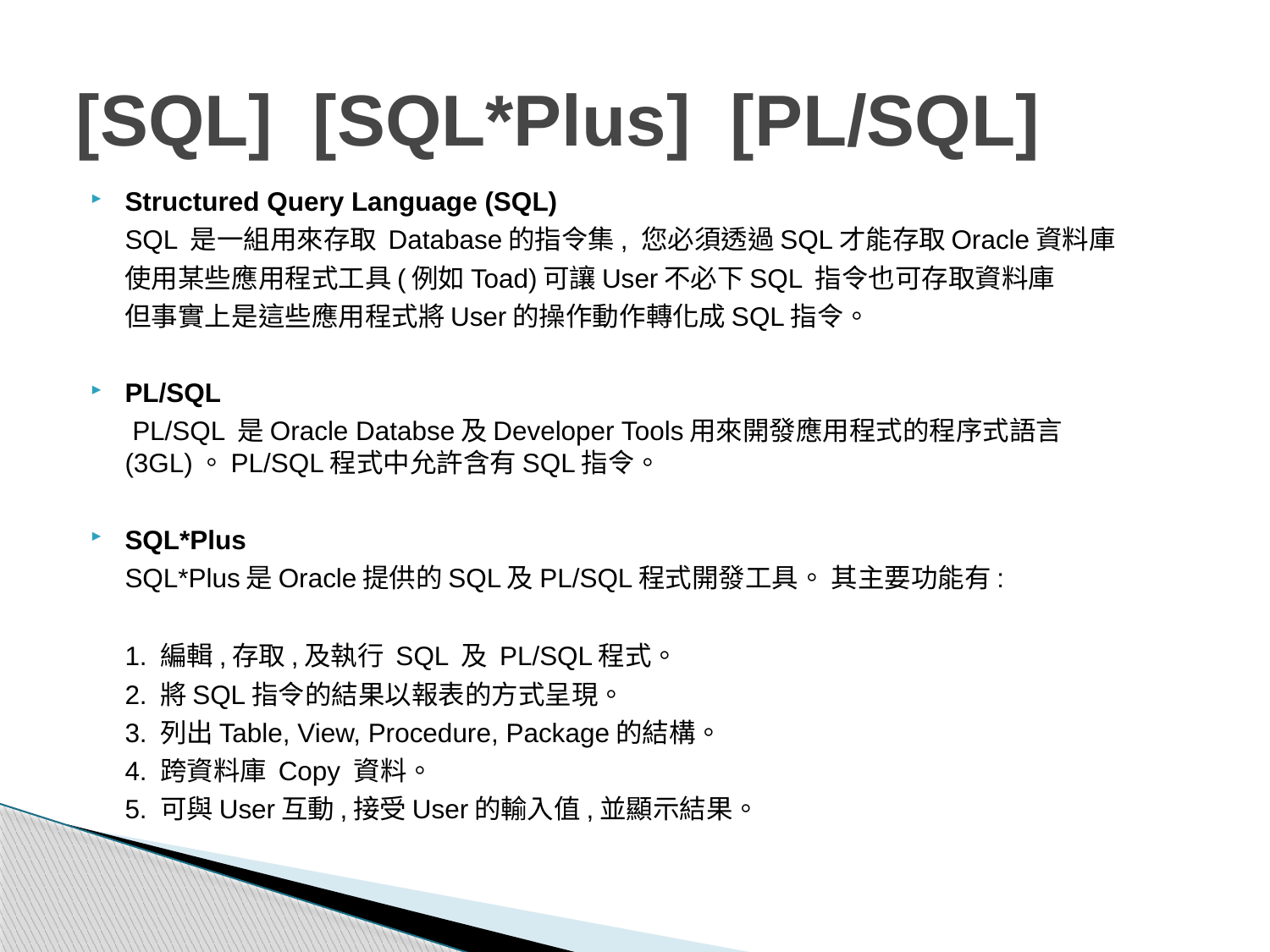

# [SQL]  [SQL*Plus]  [PL/SQL]
Structured Query Language (SQL)
	SQL 是一組用來存取 Database的指令集, 您必須透過SQL才能存取Oracle資料庫
	使用某些應用程式工具(例如Toad)可讓User不必下SQL 指令也可存取資料庫
	但事實上是這些應用程式將User的操作動作轉化成SQL指令。

PL/SQL
	 PL/SQL 是Oracle Databse及Developer Tools用來開發應用程式的程序式語言(3GL)。PL/SQL程式中允許含有SQL指令。

SQL*Plus
	SQL*Plus是Oracle提供的SQL及PL/SQL程式開發工具。 其主要功能有:

	1. 編輯,存取,及執行 SQL 及 PL/SQL程式。
	2. 將SQL指令的結果以報表的方式呈現。
	3. 列出Table, View, Procedure, Package的結構。
	4. 跨資料庫 Copy 資料。
	5. 可與User互動,接受User的輸入值,並顯示結果。